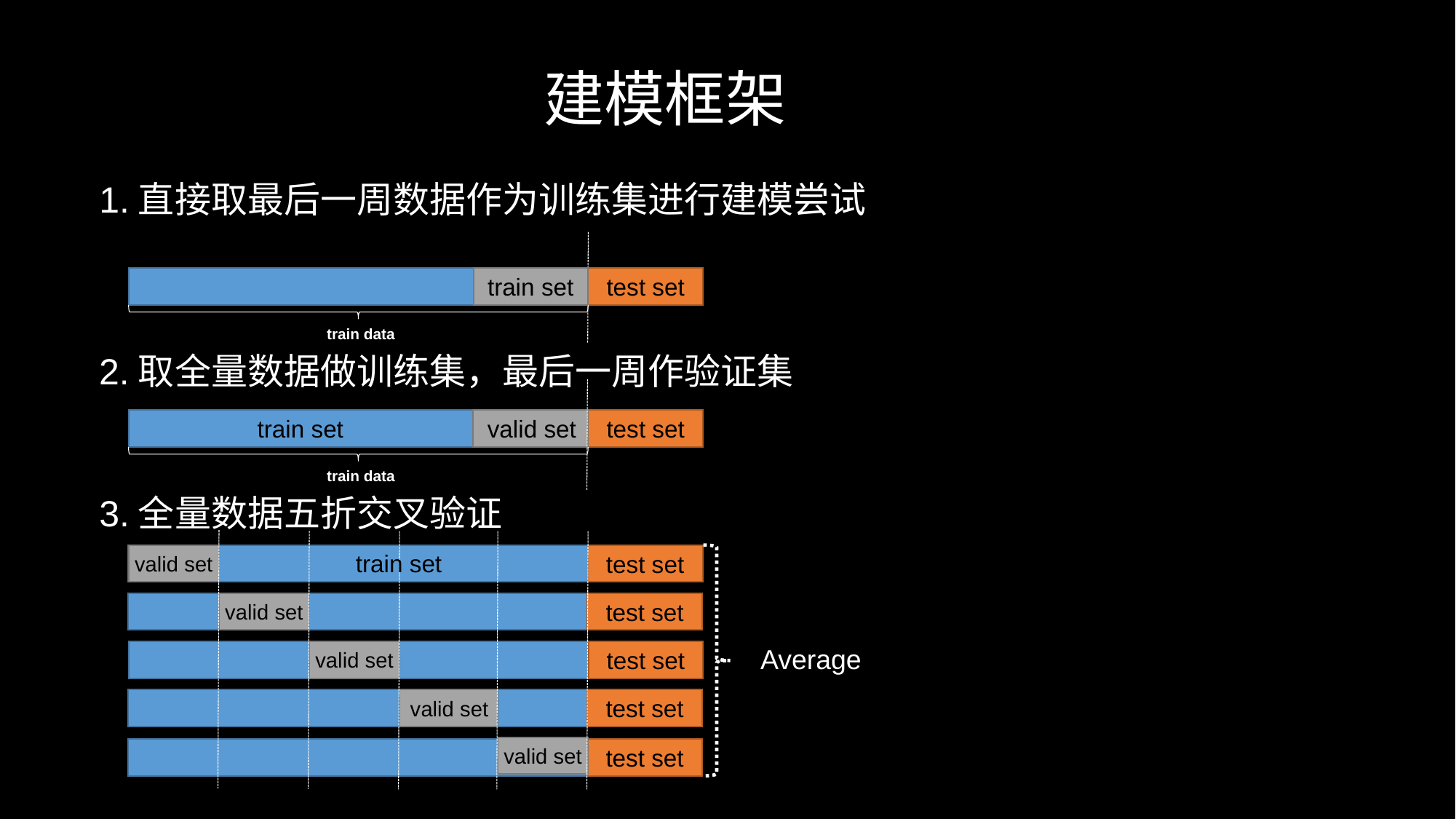

建模框架

1.直接取最后一周数据作为训练集进行建模尝试

train set
test set

train data
2.取全量数据做训练集，最后一周作验证集
train set
valid set
test set

train data
3.全量数据五折交叉验证
train set
test set

valid set

test set

valid set

Average
test set

valid set

test set

valid set
valid set

test set